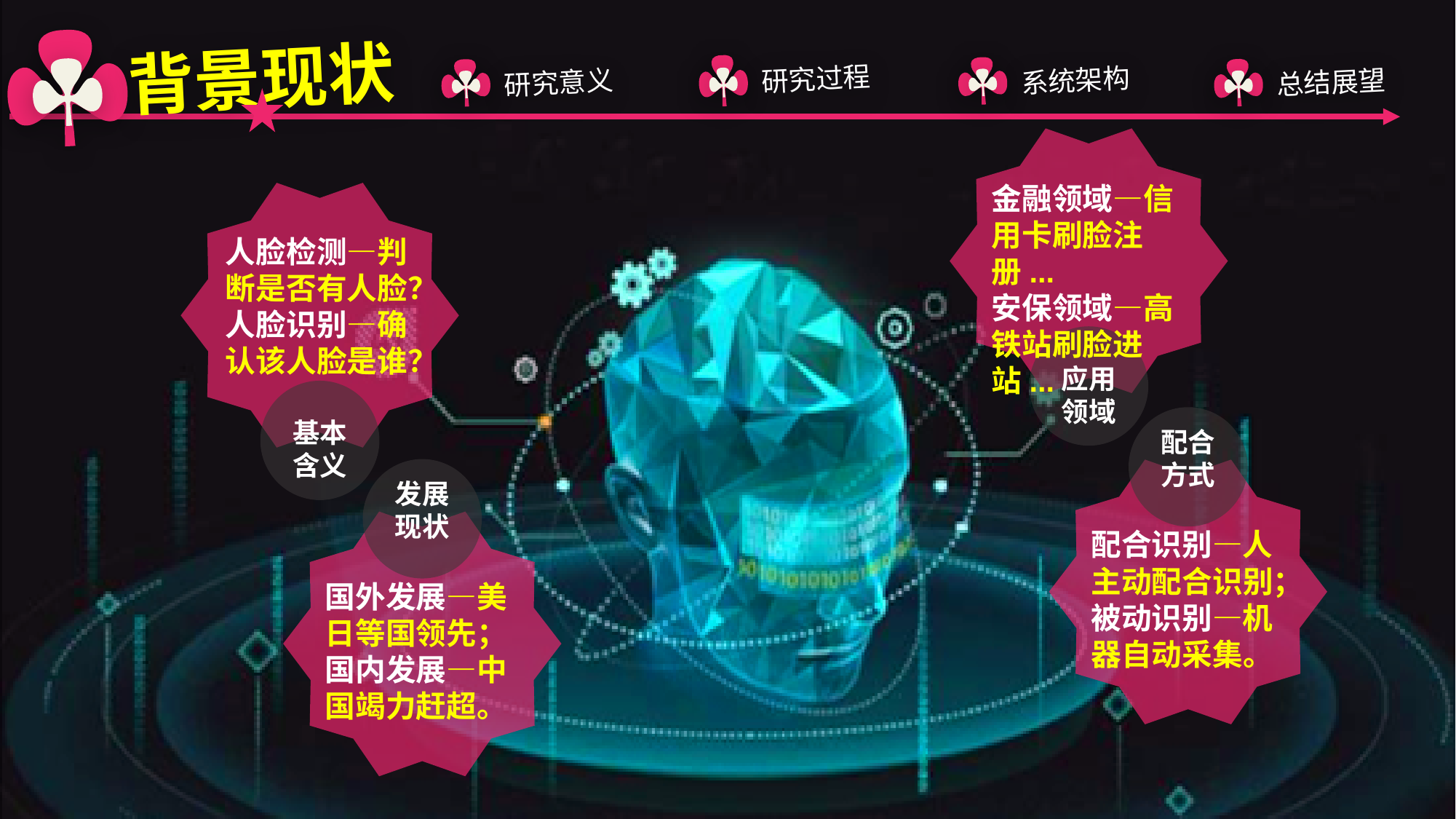

背景现状

研究过程

系统架构

总结展望

研究意义

应用领域
金融领域—信用卡刷脸注册...
安保领域—高铁站刷脸进站...

基本含义
人脸检测—判断是否有人脸？
人脸识别—确认该人脸是谁？

配合方式
配合识别—人主动配合识别；
被动识别—机器自动采集。

发展现状
国外发展—美日等国领先；
国内发展—中国竭力赶超。